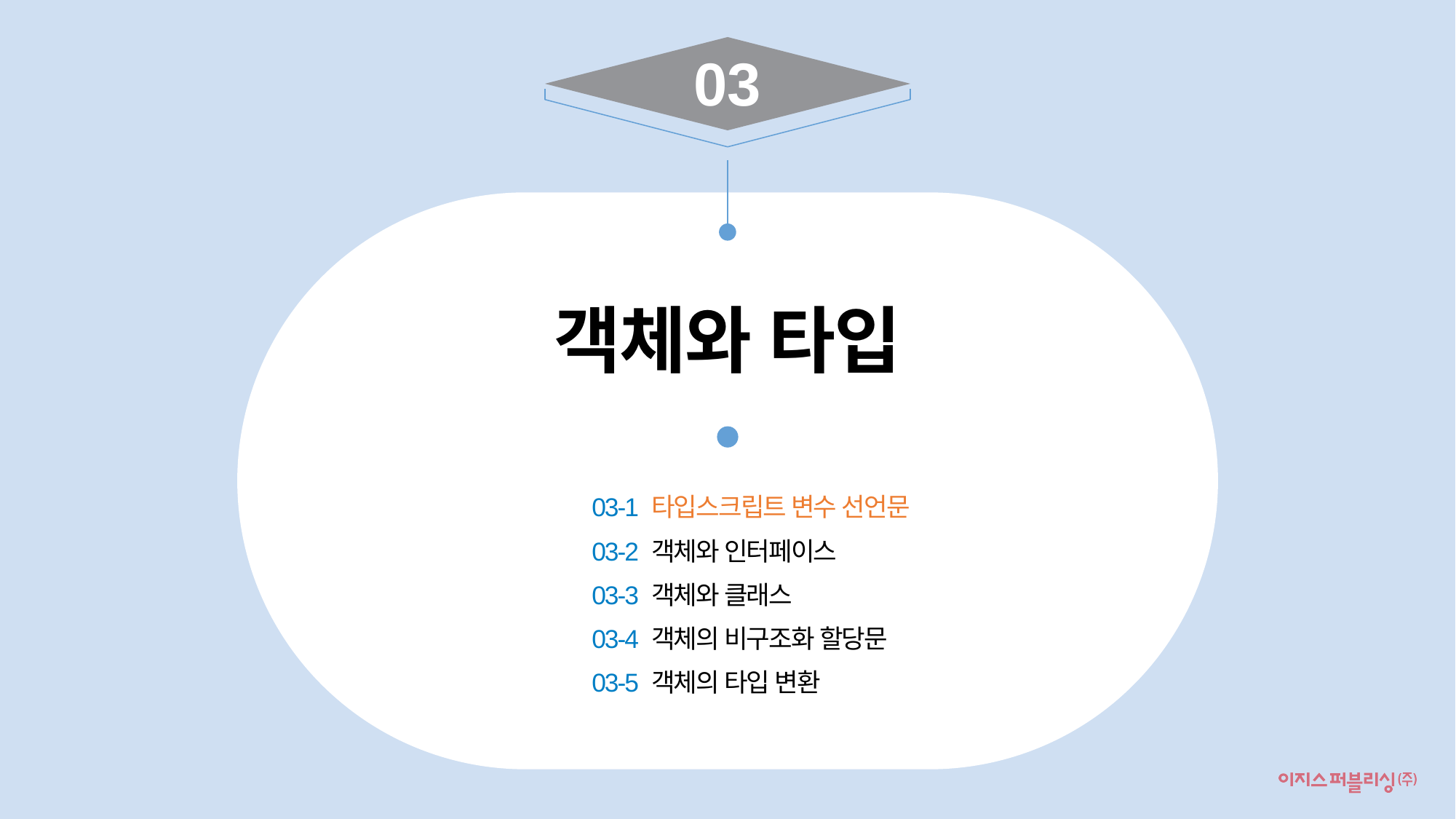

03
객체와 타입
03-1 타입스크립트 변수 선언문
03-2 객체와 인터페이스
03-3 객체와 클래스
03-4 객체의 비구조화 할당문
03-5 객체의 타입 변환